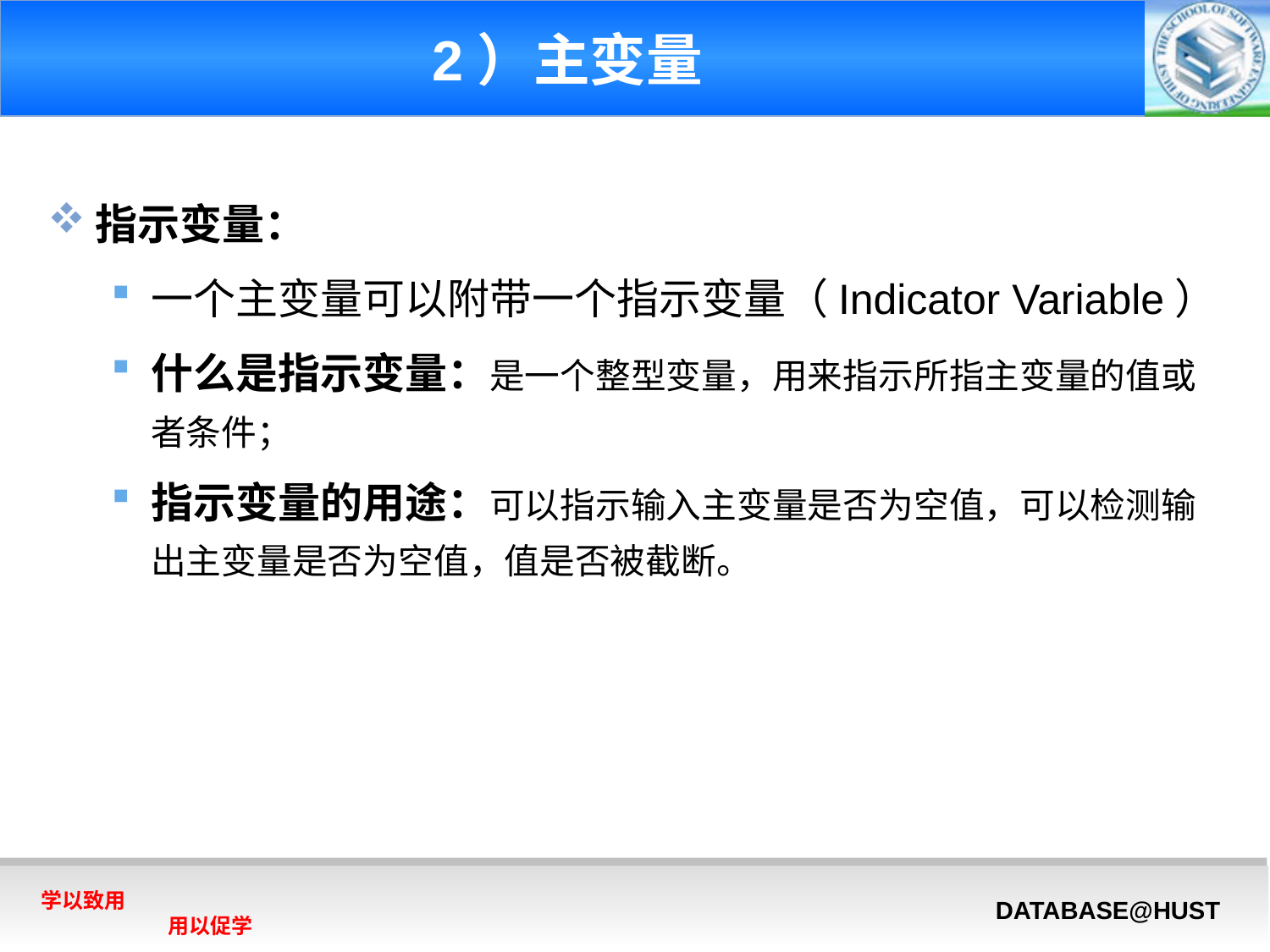

# 2）主变量
指示变量：
一个主变量可以附带一个指示变量（Indicator Variable）
什么是指示变量：是一个整型变量，用来指示所指主变量的值或者条件；
指示变量的用途：可以指示输入主变量是否为空值，可以检测输出主变量是否为空值，值是否被截断。